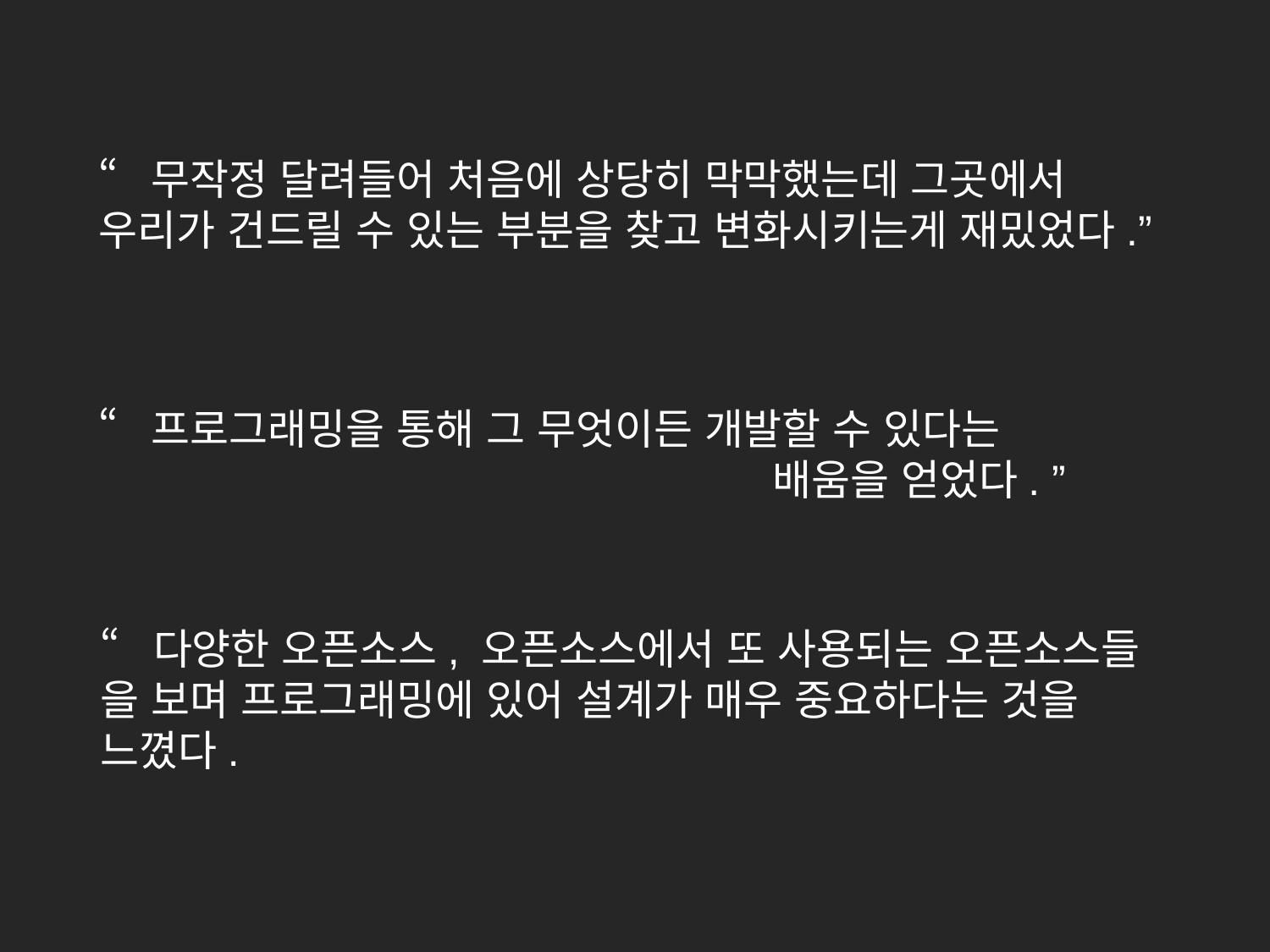

“무작정 달려들어 처음에 상당히 막막했는데 그곳에서 우리가 건드릴 수 있는 부분을 찾고 변화시키는게 재밌었다.”
“프로그래밍을 통해 그 무엇이든 개발할 수 있다는
                                                        배움을 얻었다. ”
“다양한 오픈소스, 오픈소스에서 또 사용되는 오픈소스들 을 보며 프로그래밍에 있어 설계가 매우 중요하다는 것을 느꼈다.